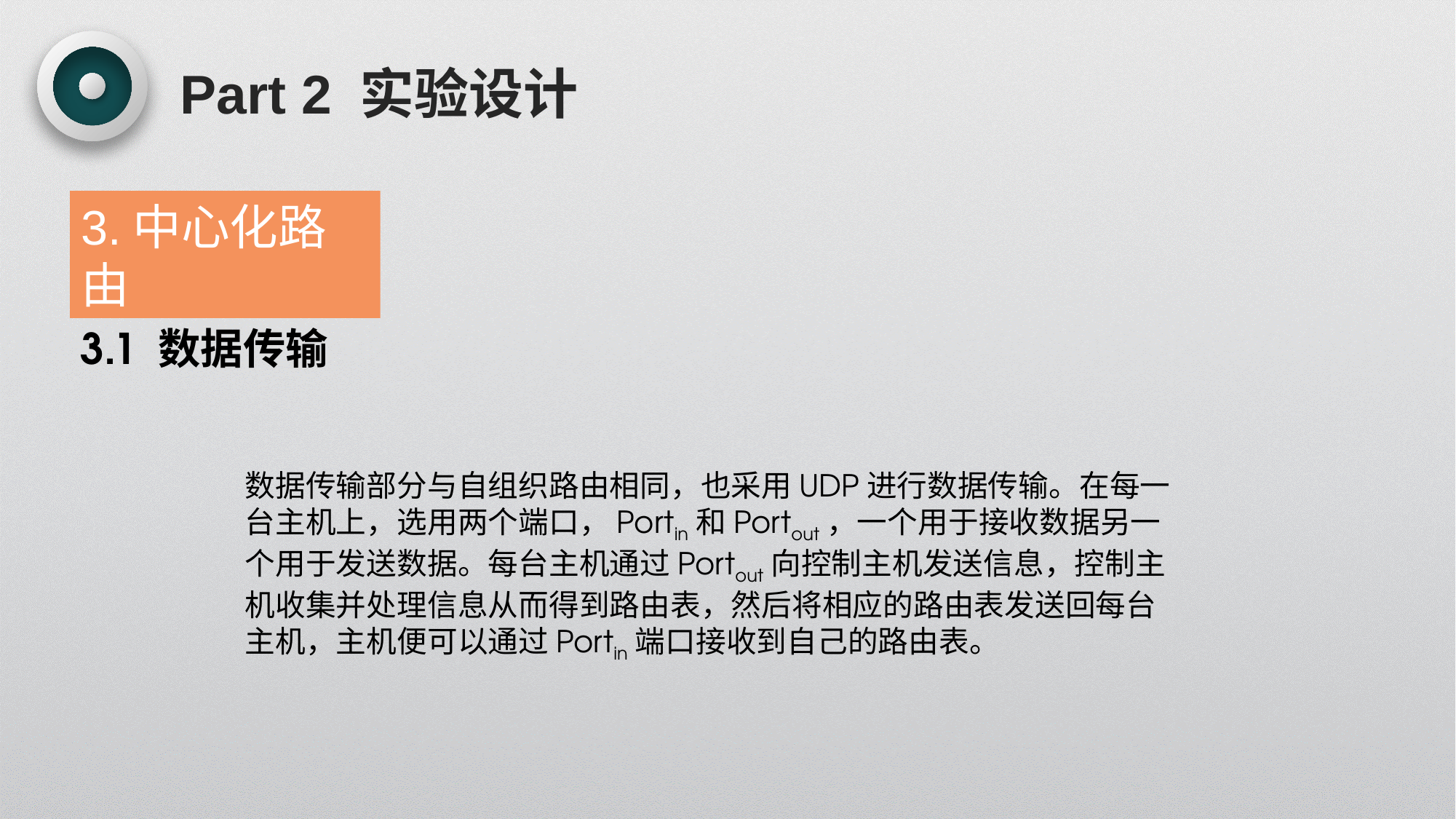

Part 2 实验设计
3.中心化路由
3.1 数据传输
数据传输部分与自组织路由相同，也采用UDP进行数据传输。在每一台主机上，选用两个端口，Portin和Portout，一个用于接收数据另一个用于发送数据。每台主机通过Portout向控制主机发送信息，控制主机收集并处理信息从而得到路由表，然后将相应的路由表发送回每台主机，主机便可以通过Portin端口接收到自己的路由表。